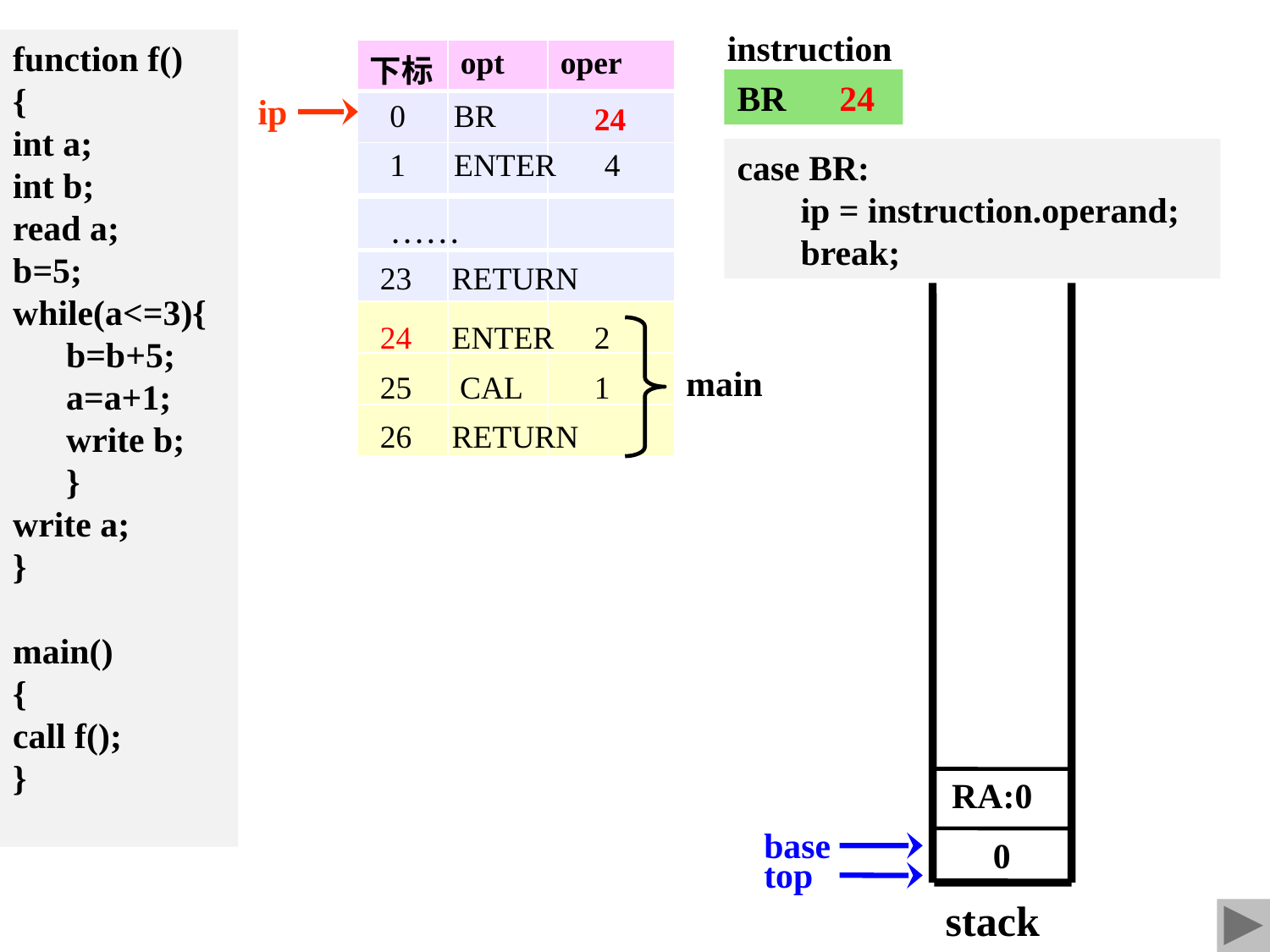

instruction
function f()
{
int a;
int b;
read a;
b=5;
while(a<=3){
      b=b+5;
      a=a+1;
      write b;
      }
write a;
}

main()
{
call f();
}

| 下标 | opt | oper |
| --- | --- | --- |
|  |  |  |
|  |  |  |
BR      24
ip

0      BR
24
1      ENTER      4
case BR:
ip = instruction.operand;
break;
|  |  |  |
| --- | --- | --- |
|  |  |  |
|  |  |  |
|  |  |  |
|  |  |  |
……
23     RETURN

24     ENTER     2

main
25      CAL         1
26     RETURN

RA:0
base

0
top

stack